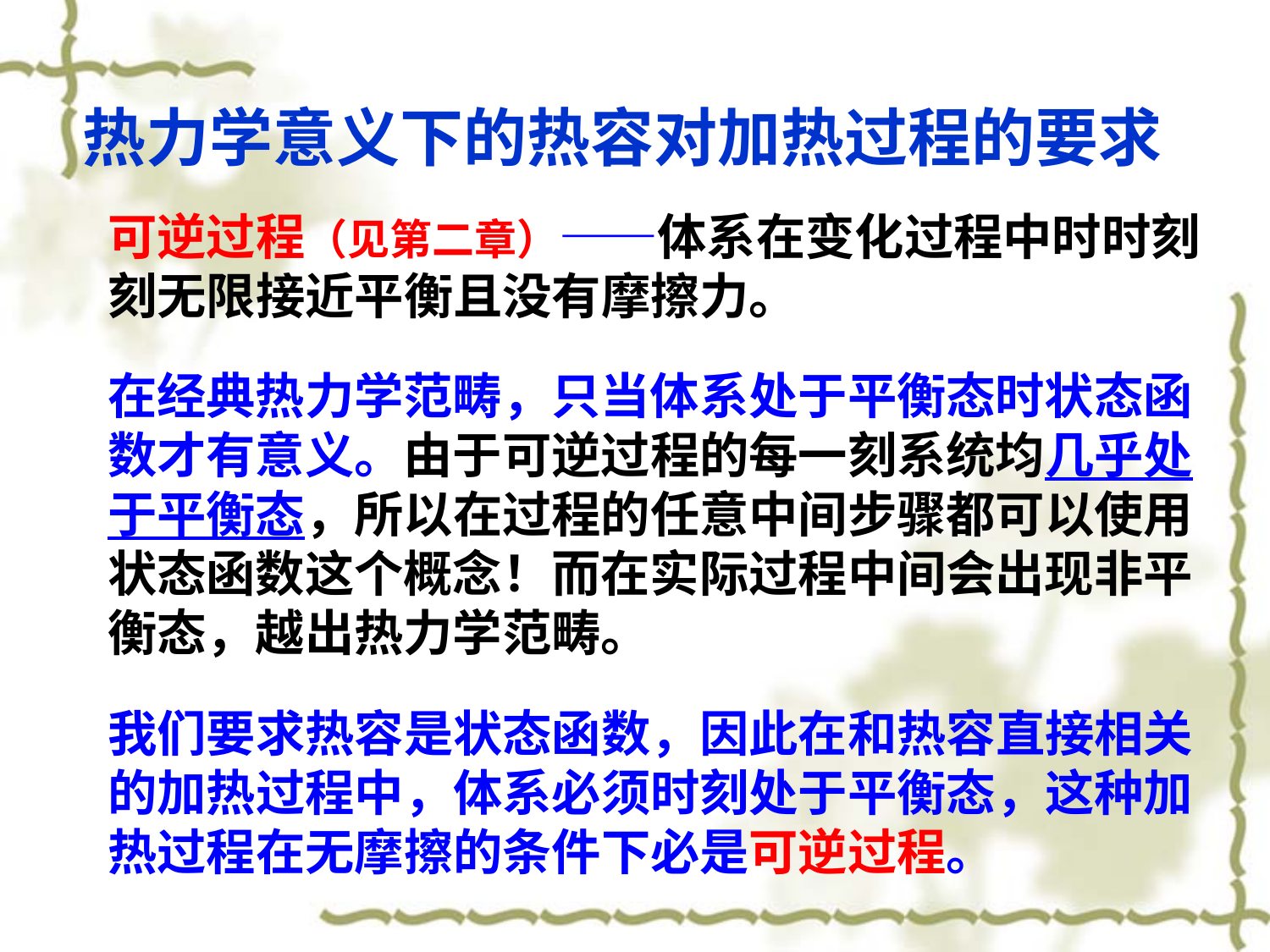

热力学意义下的热容对加热过程的要求
可逆过程（见第二章）——体系在变化过程中时时刻刻无限接近平衡且没有摩擦力。
在经典热力学范畴，只当体系处于平衡态时状态函数才有意义。由于可逆过程的每一刻系统均几乎处于平衡态，所以在过程的任意中间步骤都可以使用状态函数这个概念！而在实际过程中间会出现非平衡态，越出热力学范畴。
我们要求热容是状态函数，因此在和热容直接相关的加热过程中，体系必须时刻处于平衡态，这种加热过程在无摩擦的条件下必是可逆过程。